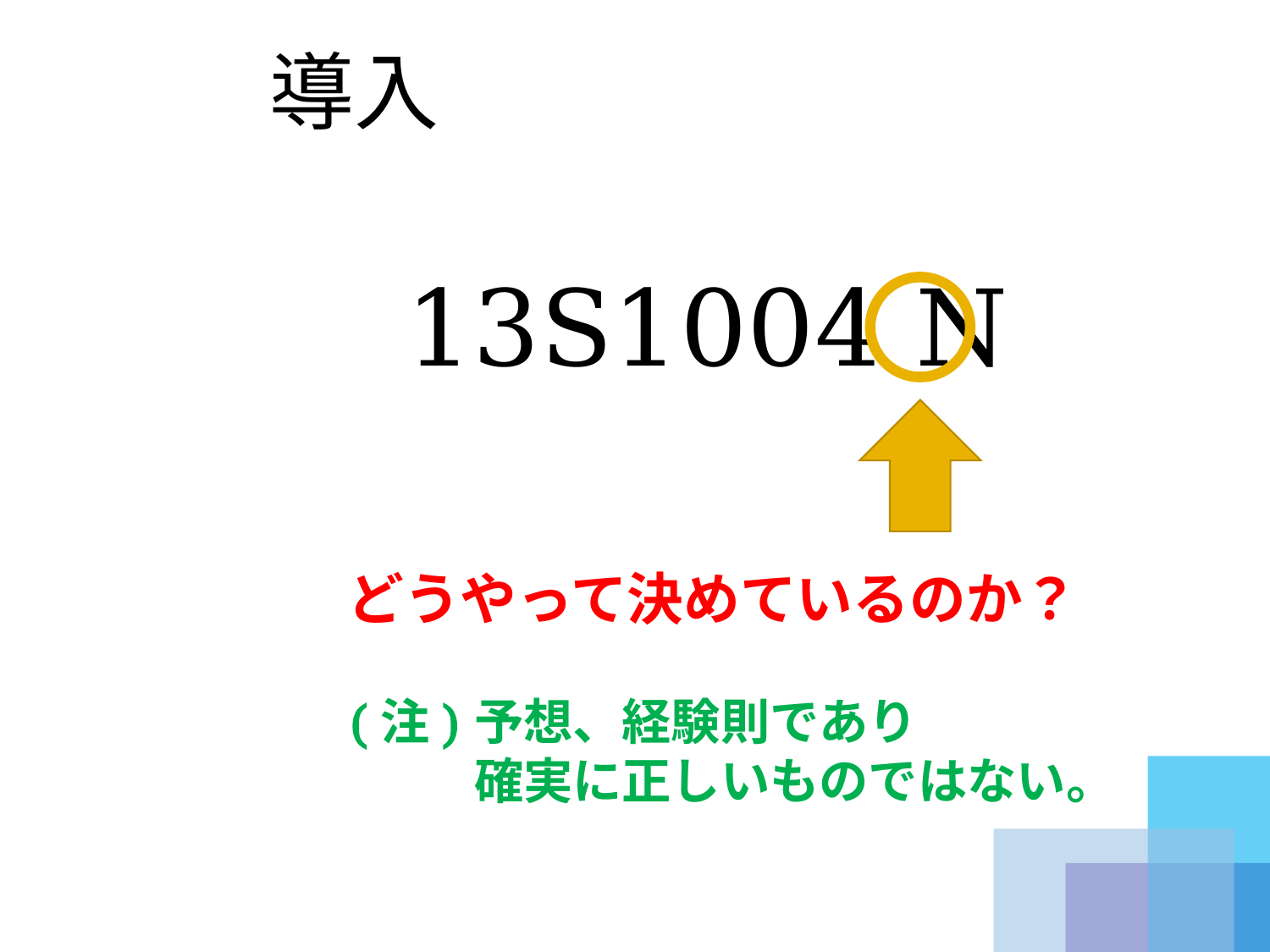

1. 導入
# 導入

13S1004 N

どうやって決めているのか？
(注)予想、経験則であり
(注)確実に正しいものではない。